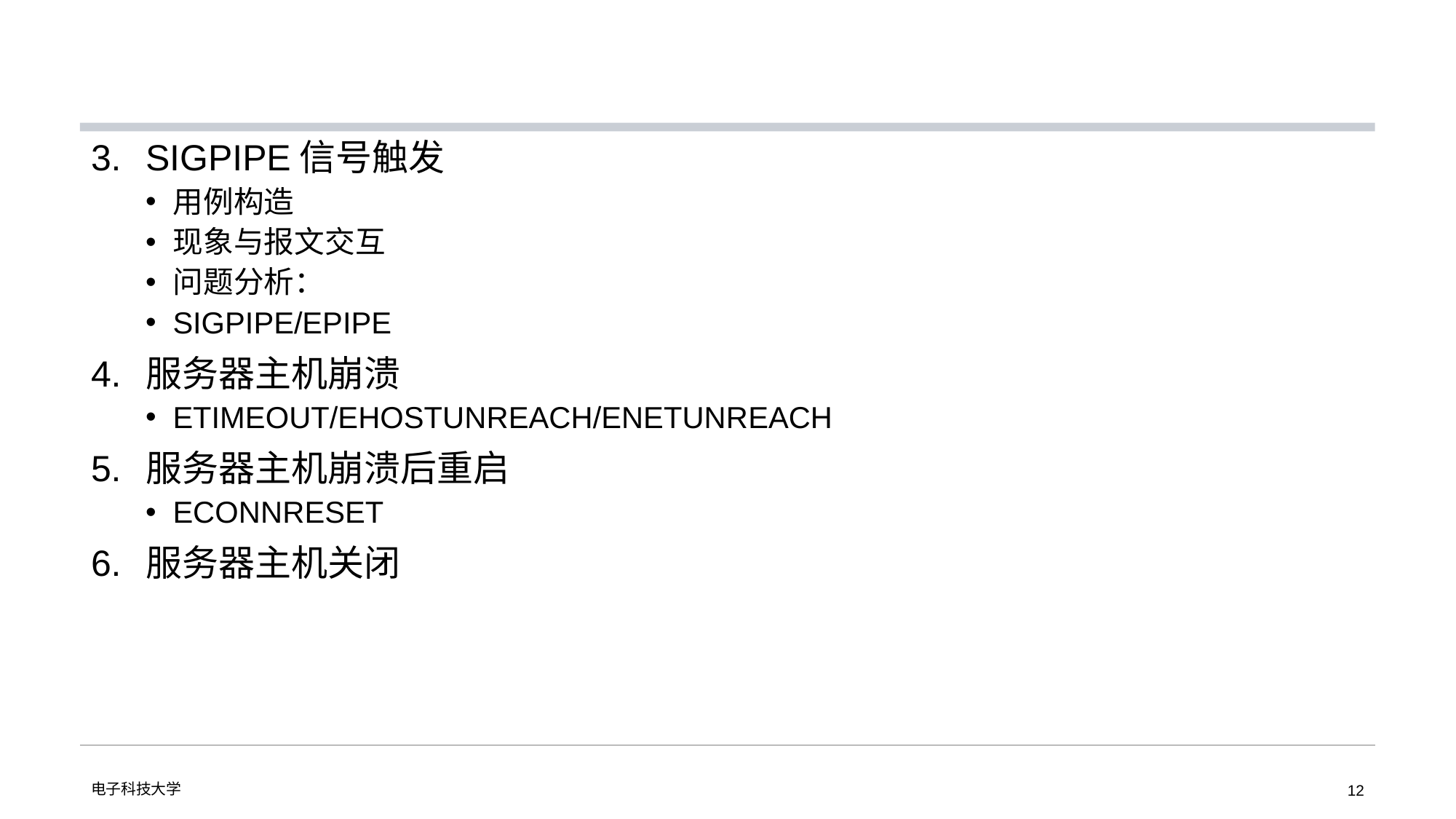

#
SIGPIPE信号触发
用例构造
现象与报文交互
问题分析：
SIGPIPE/EPIPE
服务器主机崩溃
ETIMEOUT/EHOSTUNREACH/ENETUNREACH
服务器主机崩溃后重启
ECONNRESET
服务器主机关闭

电子科技大学
12